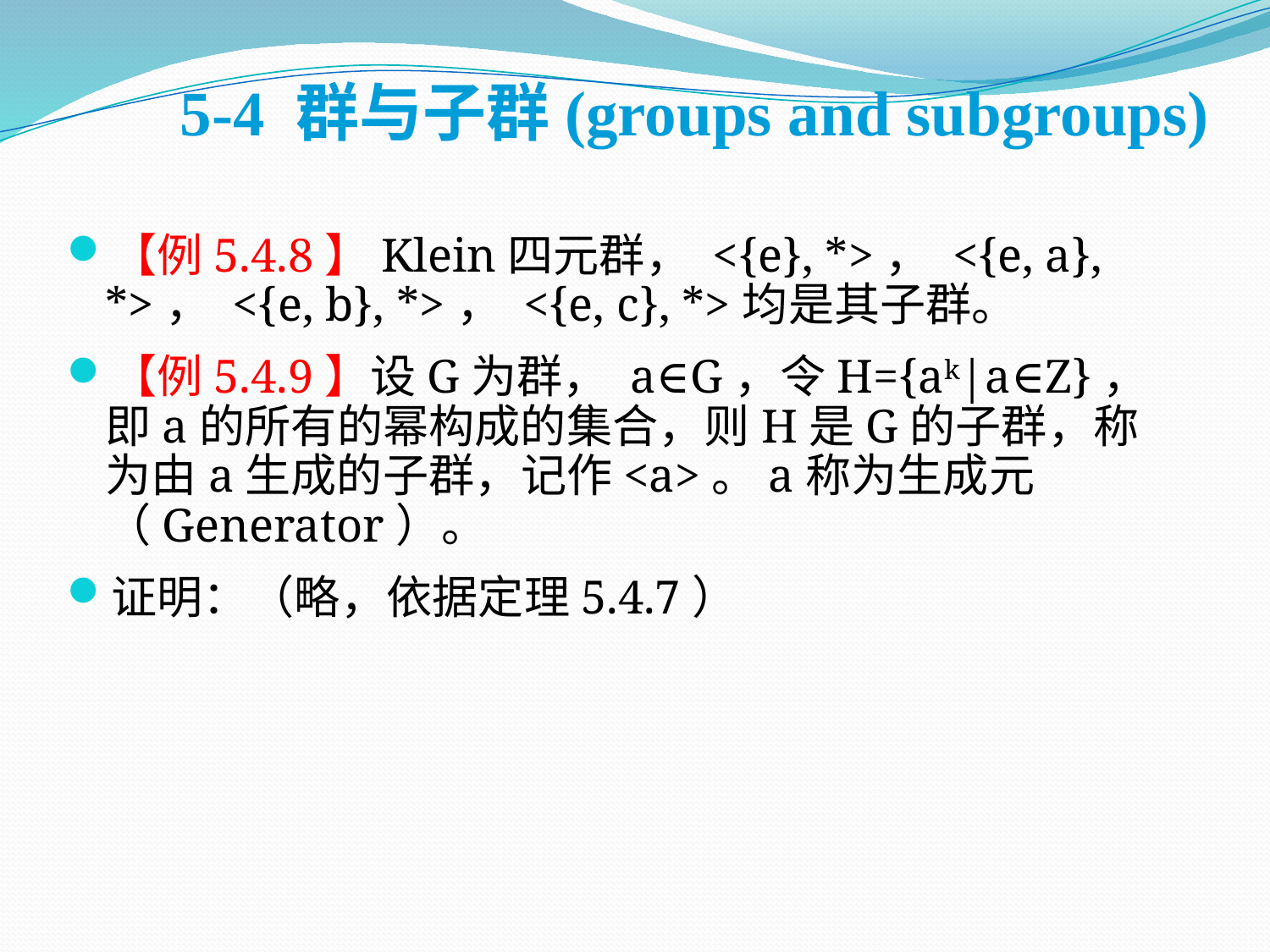

5-4 群与子群(groups and subgroups)
【例5.4.8】Klein四元群， <{e}, *>， <{e, a}, *>， <{e, b}, *>， <{e, c}, *>均是其子群。
【例5.4.9】设G为群， a∈G，令H={ak|a∈Z}，即a的所有的幂构成的集合，则H是G的子群，称为由a生成的子群，记作<a>。a称为生成元（Generator）。
证明：（略，依据定理5.4.7）